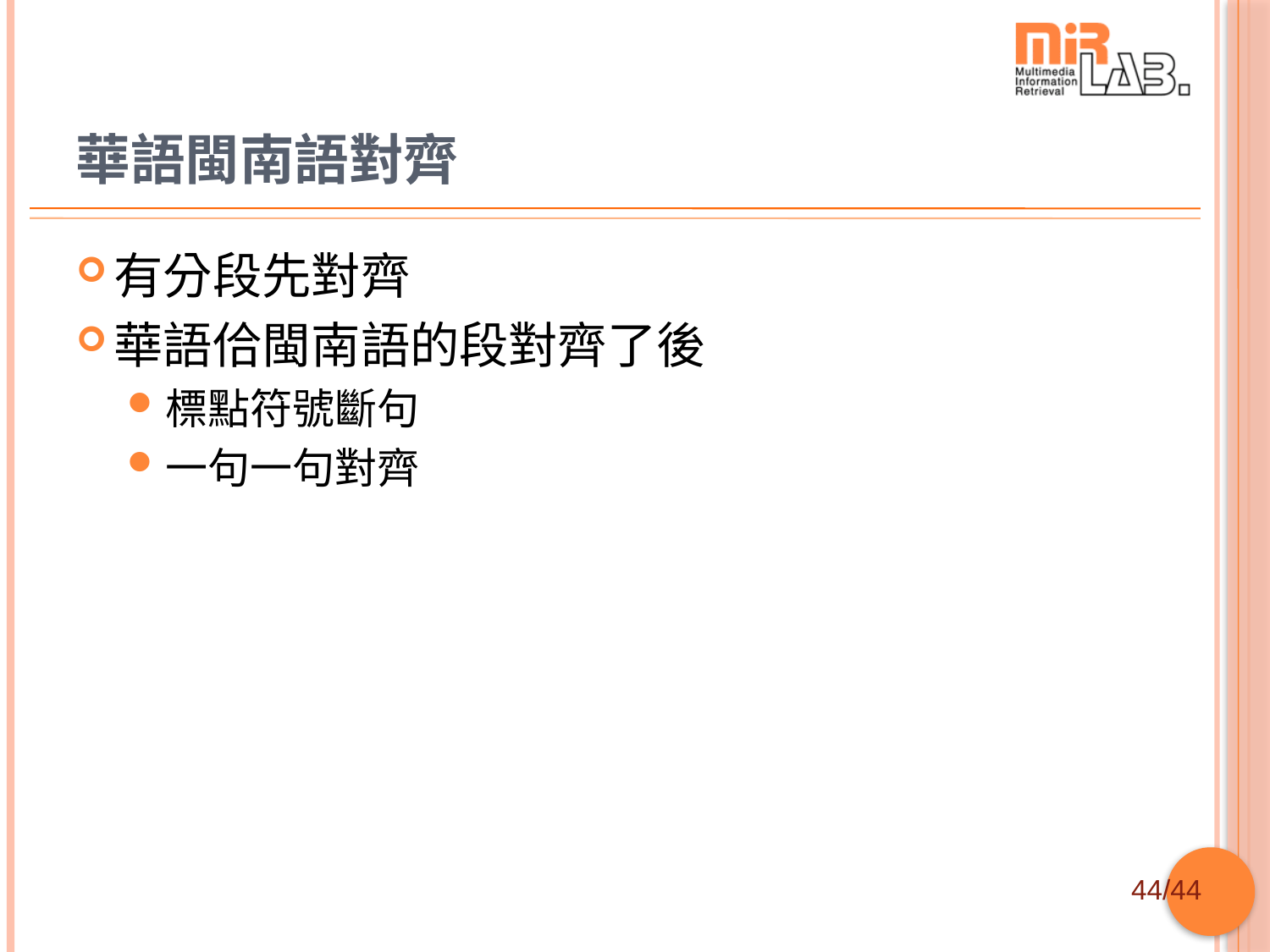

# 華語閩南語對齊
有分段先對齊
華語佮閩南語的段對齊了後
標點符號斷句
一句一句對齊